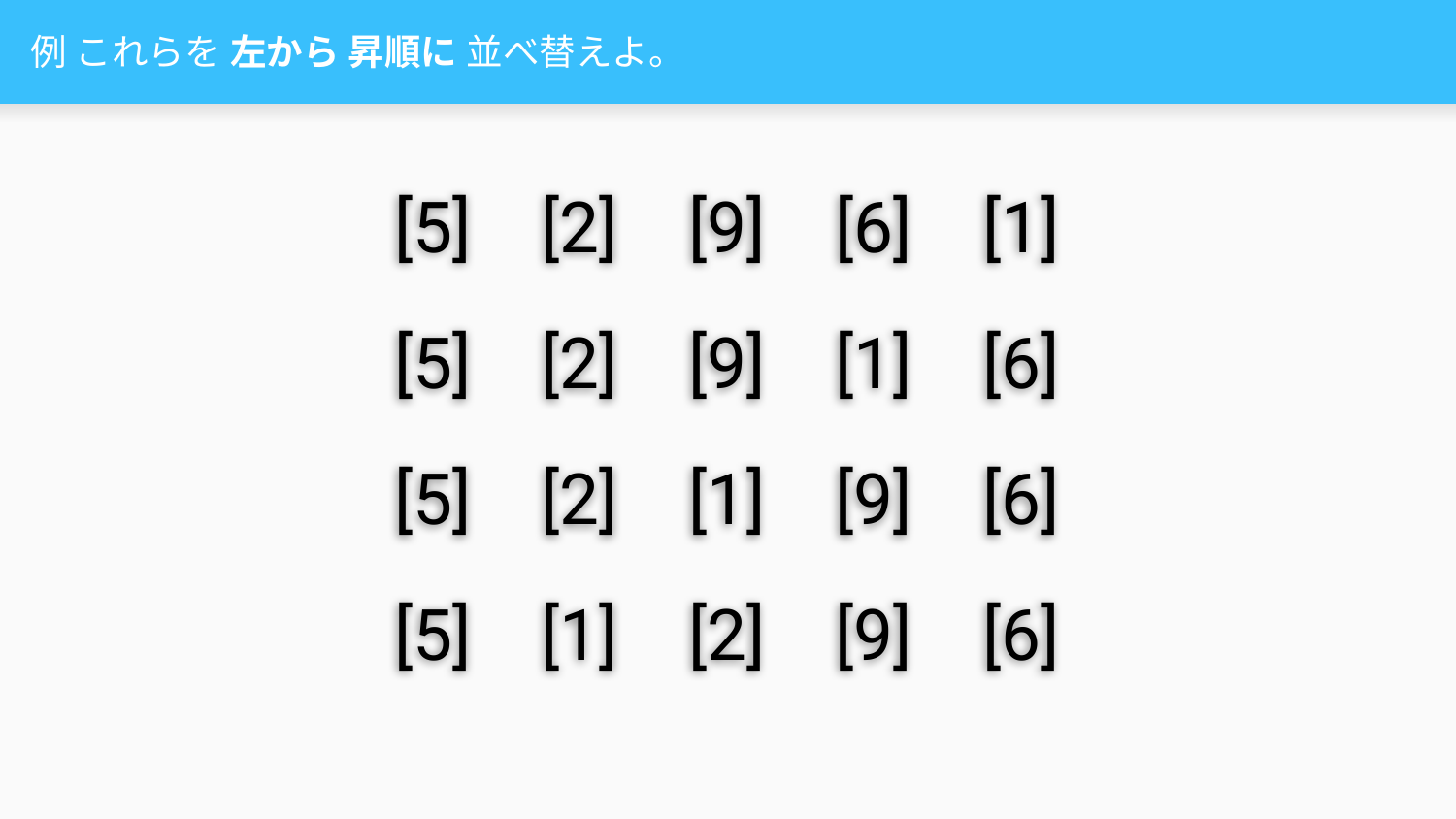

# 例 これらを 左から 昇順に 並べ替えよ。
 [5]    [2]    [9]    [6]    [1]
 [5]    [2]    [9]    [1]    [6]
 [5]    [2]    [1]    [9]    [6]
 [5]    [1]    [2]    [9]    [6]